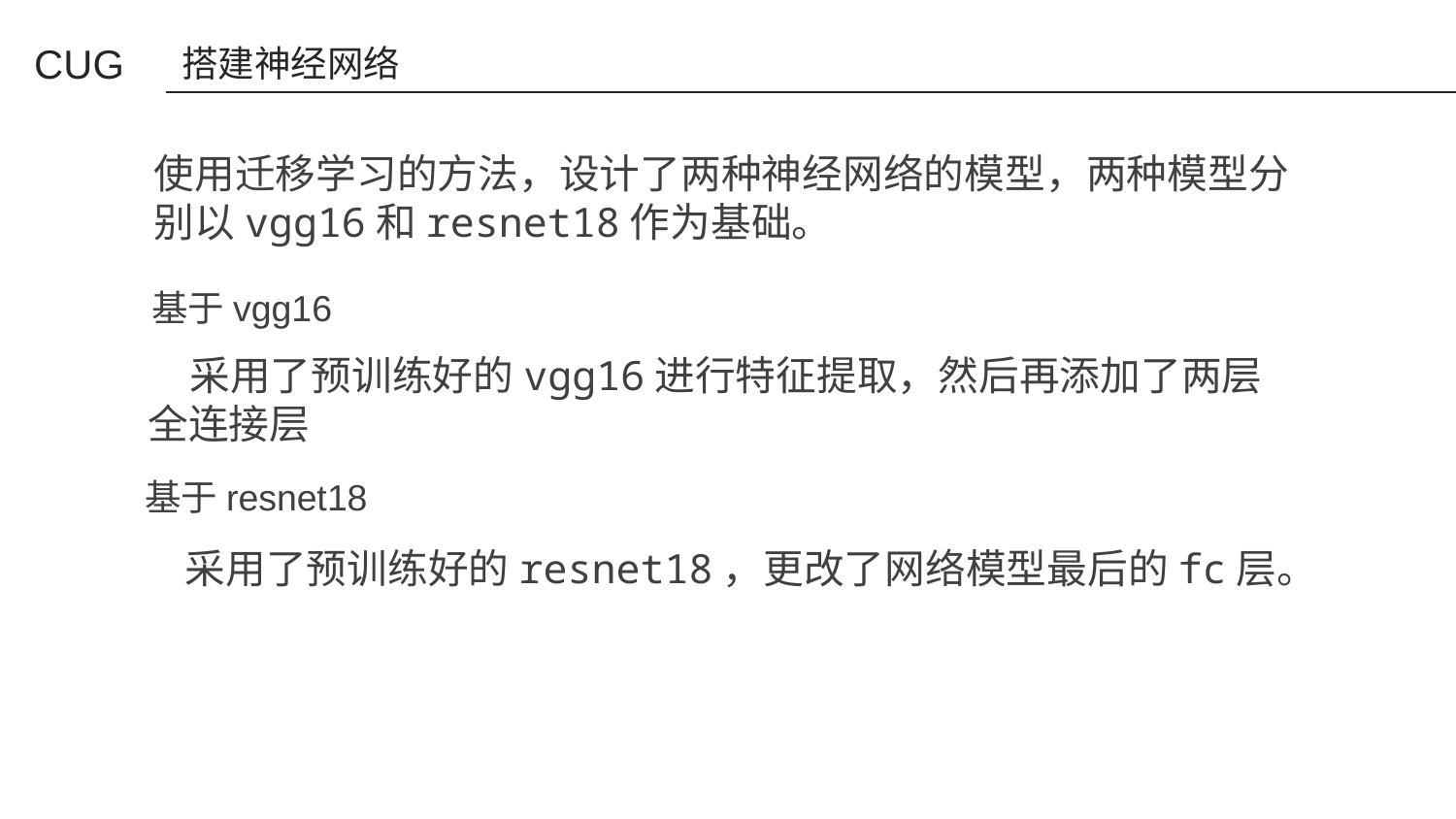

CUG
搭建神经网络
使用迁移学习的方法，设计了两种神经网络的模型，两种模型分别以vgg16和resnet18作为基础。
基于vgg16
    采用了预训练好的vgg16进行特征提取，然后再添加了两层全连接层
基于resnet18
    采用了预训练好的resnet18，更改了网络模型最后的fc层。